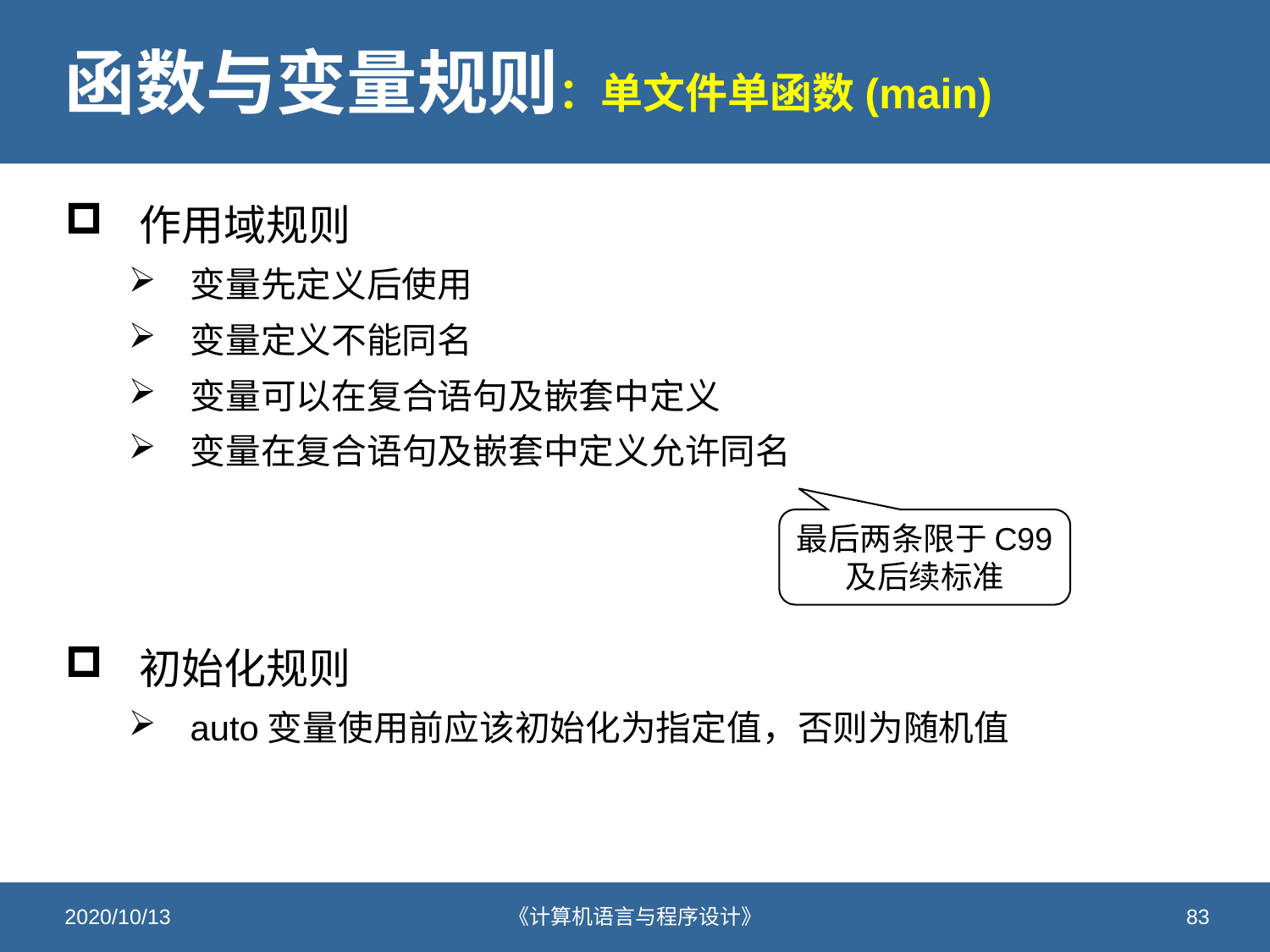

# 函数与变量规则：单文件单函数(main)
作用域规则
变量先定义后使用
变量定义不能同名
变量可以在复合语句及嵌套中定义
变量在复合语句及嵌套中定义允许同名

初始化规则
auto变量使用前应该初始化为指定值，否则为随机值

最后两条限于C99及后续标准
2020/10/13
《计算机语言与程序设计》
83